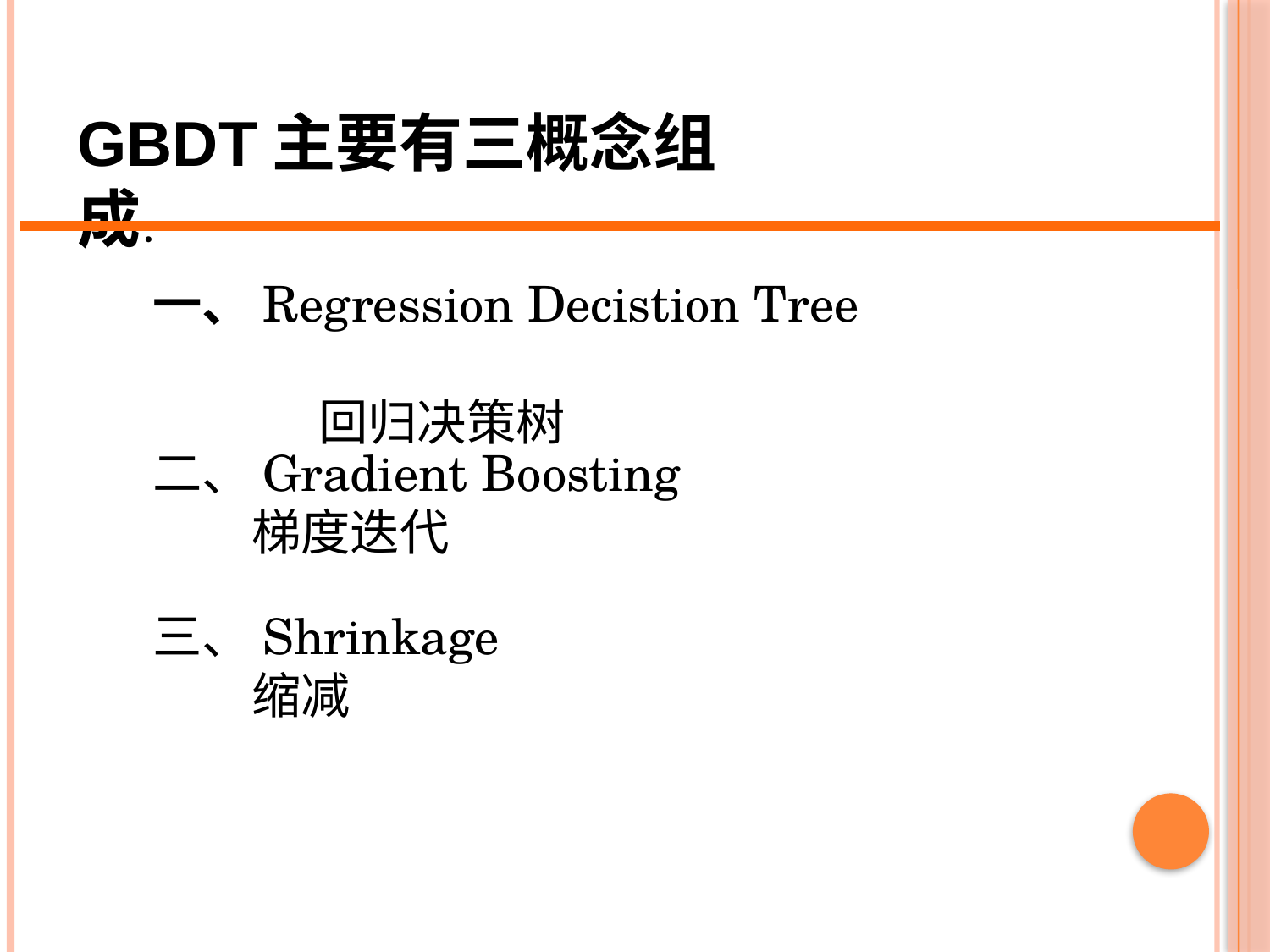

GBDT主要有三概念组成：
一、Regression Decistion Tree                                                    回归决策树
二、Gradient Boosting
梯度迭代
三、Shrinkage
缩减